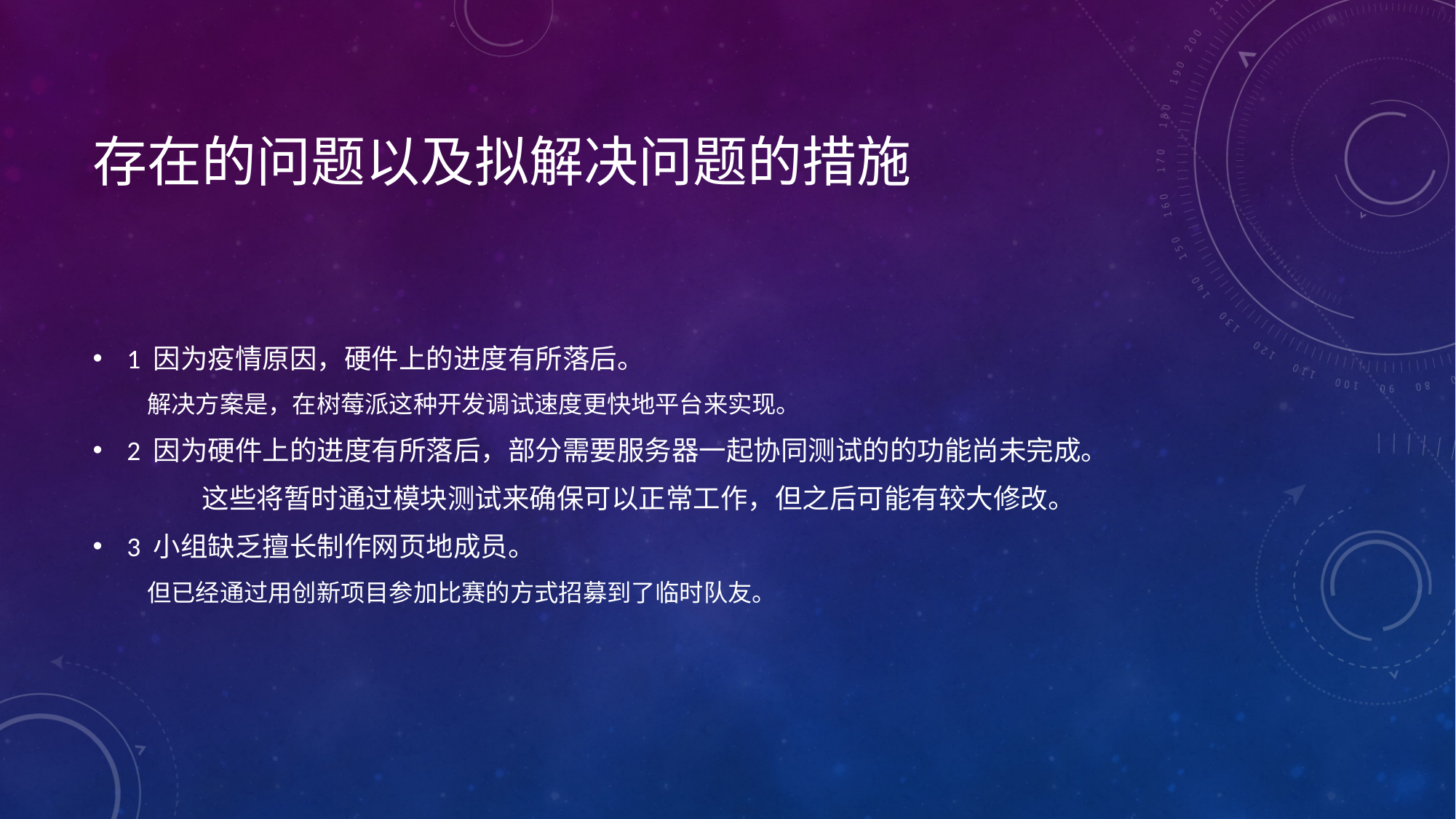

# 存在的问题以及拟解决问题的措施
1 因为疫情原因，硬件上的进度有所落后。
解决方案是，在树莓派这种开发调试速度更快地平台来实现。
2 因为硬件上的进度有所落后，部分需要服务器一起协同测试的的功能尚未完成。
	这些将暂时通过模块测试来确保可以正常工作，但之后可能有较大修改。
3 小组缺乏擅长制作网页地成员。
但已经通过用创新项目参加比赛的方式招募到了临时队友。